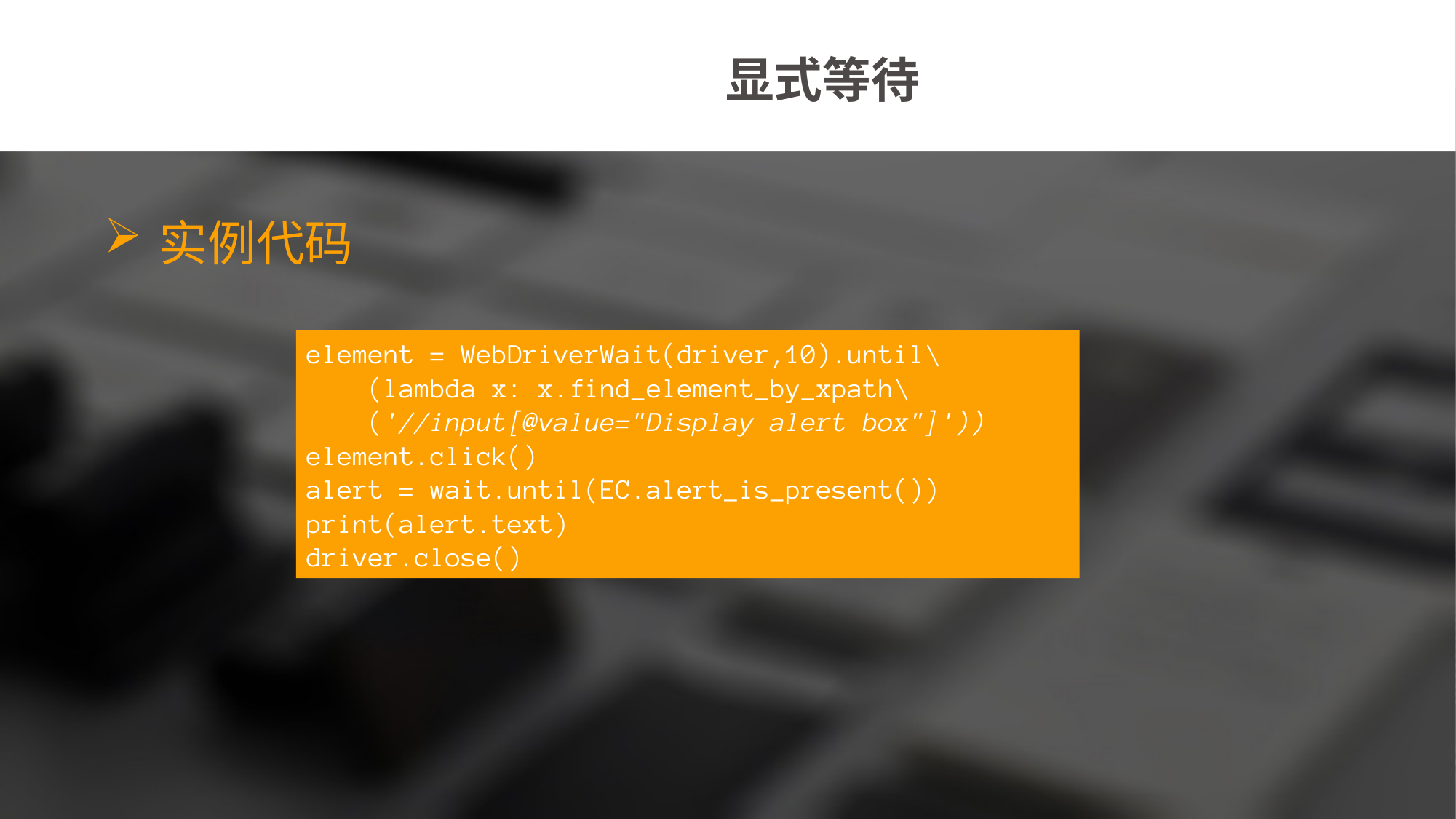

显式等待
实例代码
element = WebDriverWait(driver,10).until\
    (lambda x: x.find_element_by_xpath\
    ('//input[@value="Display alert box"]'))
element.click()
alert = wait.until(EC.alert_is_present())
print(alert.text)
driver.close()